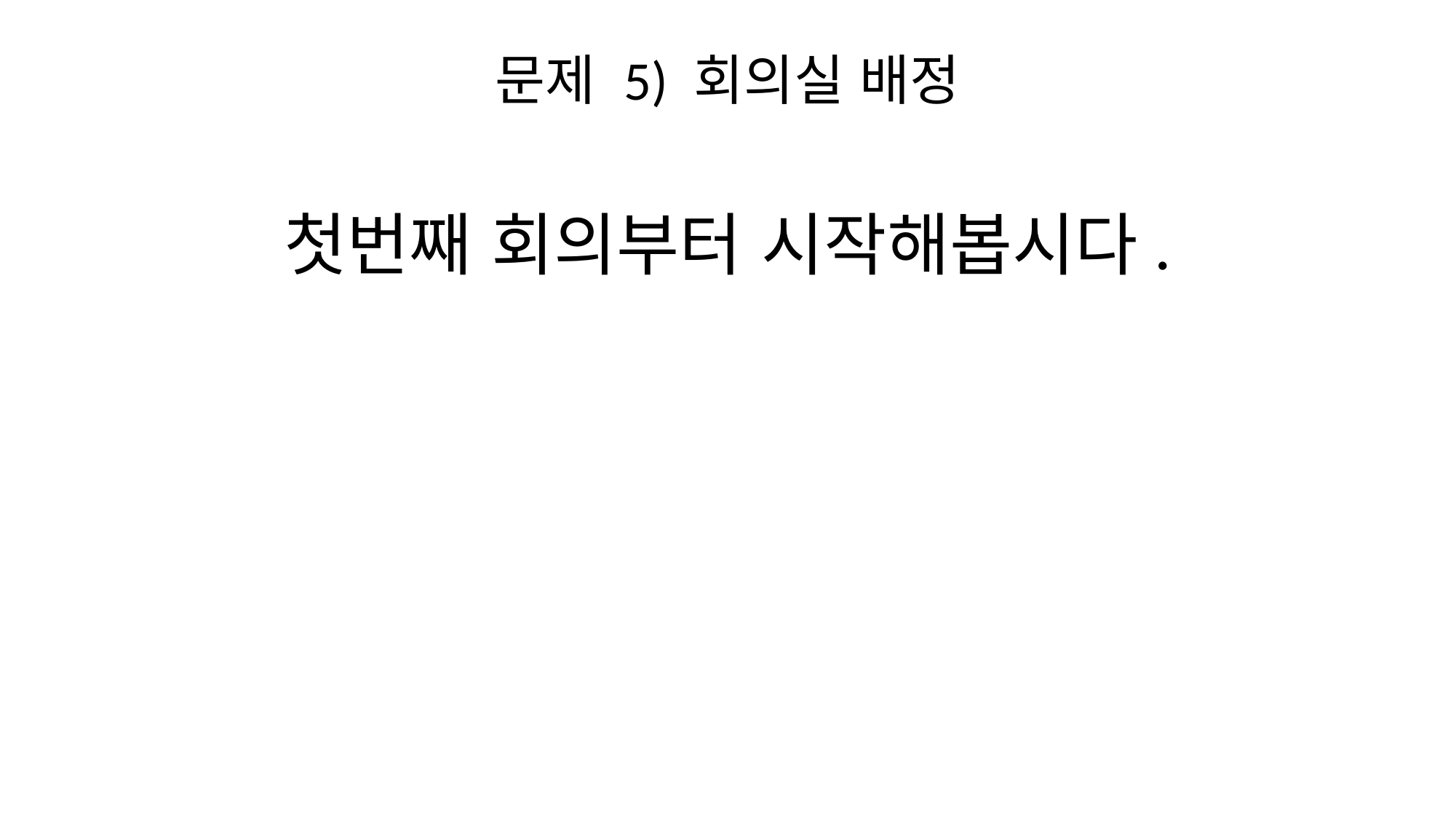

# 문제 5) 회의실 배정
첫번째 회의부터 시작해봅시다.